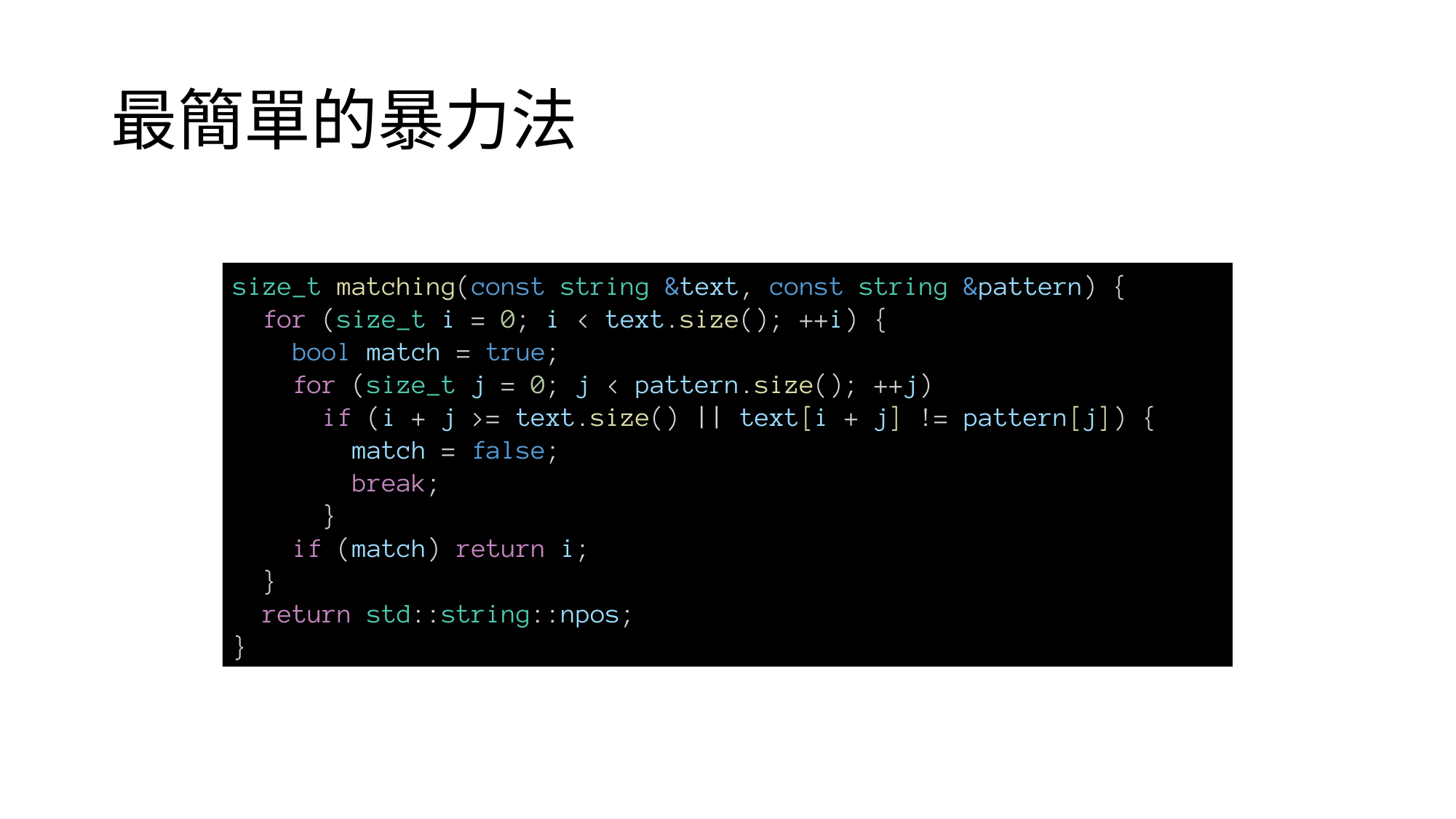

# 最簡單的暴力法
size_t matching(const string &text, const string &pattern) {
  for (size_t i = 0; i < text.size(); ++i) {
    bool match = true;
    for (size_t j = 0; j < pattern.size(); ++j)
      if (i + j >= text.size() || text[i + j] != pattern[j]) {
        match = false;
        break;
      }
    if (match) return i;
  }
  return std::string::npos;
}